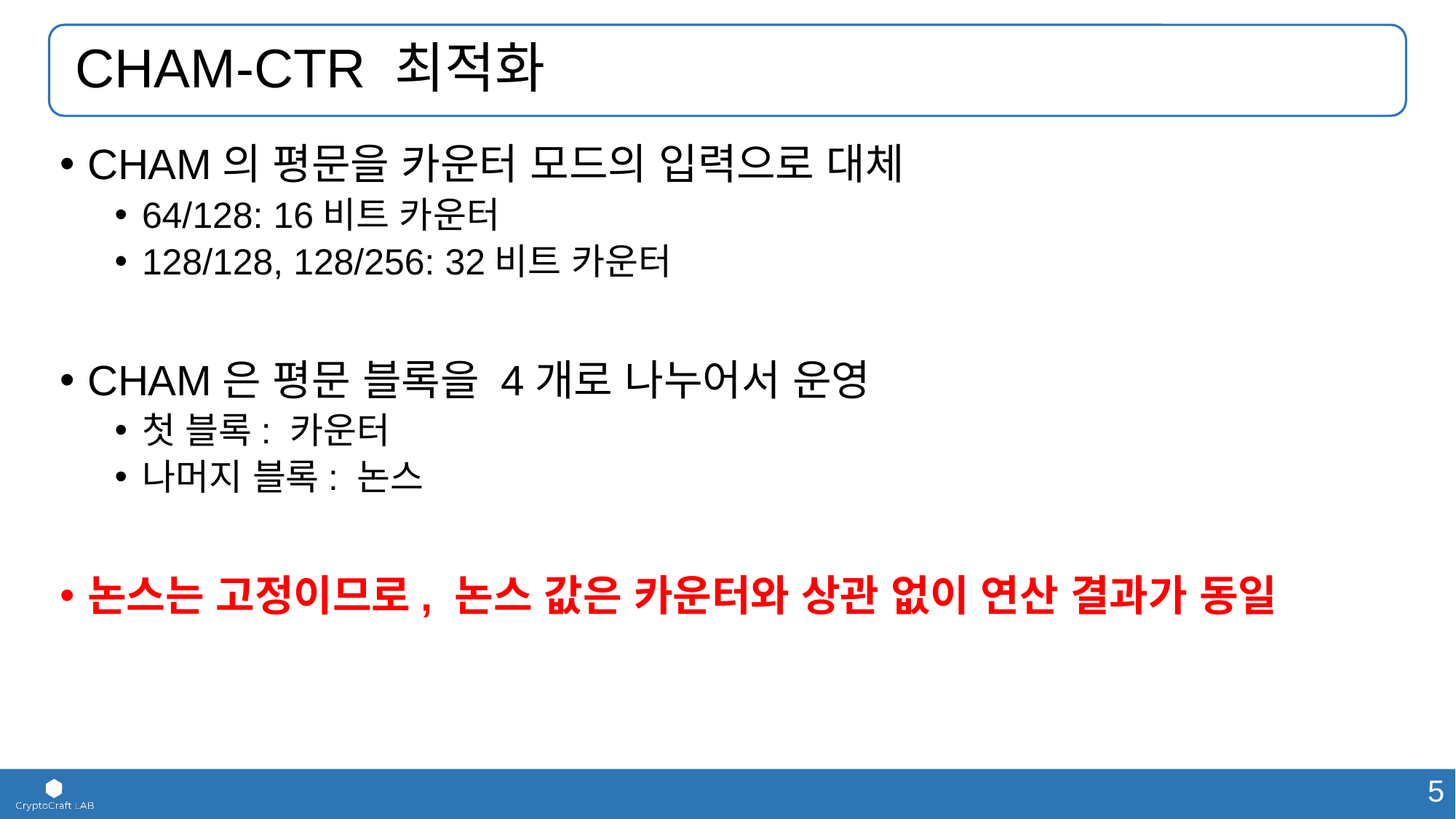

# CHAM-CTR 최적화
CHAM의 평문을 카운터 모드의 입력으로 대체
64/128: 16비트 카운터
128/128, 128/256: 32비트 카운터

CHAM은 평문 블록을 4개로 나누어서 운영
첫 블록: 카운터
나머지 블록: 논스

논스는 고정이므로, 논스 값은 카운터와 상관 없이 연산 결과가 동일